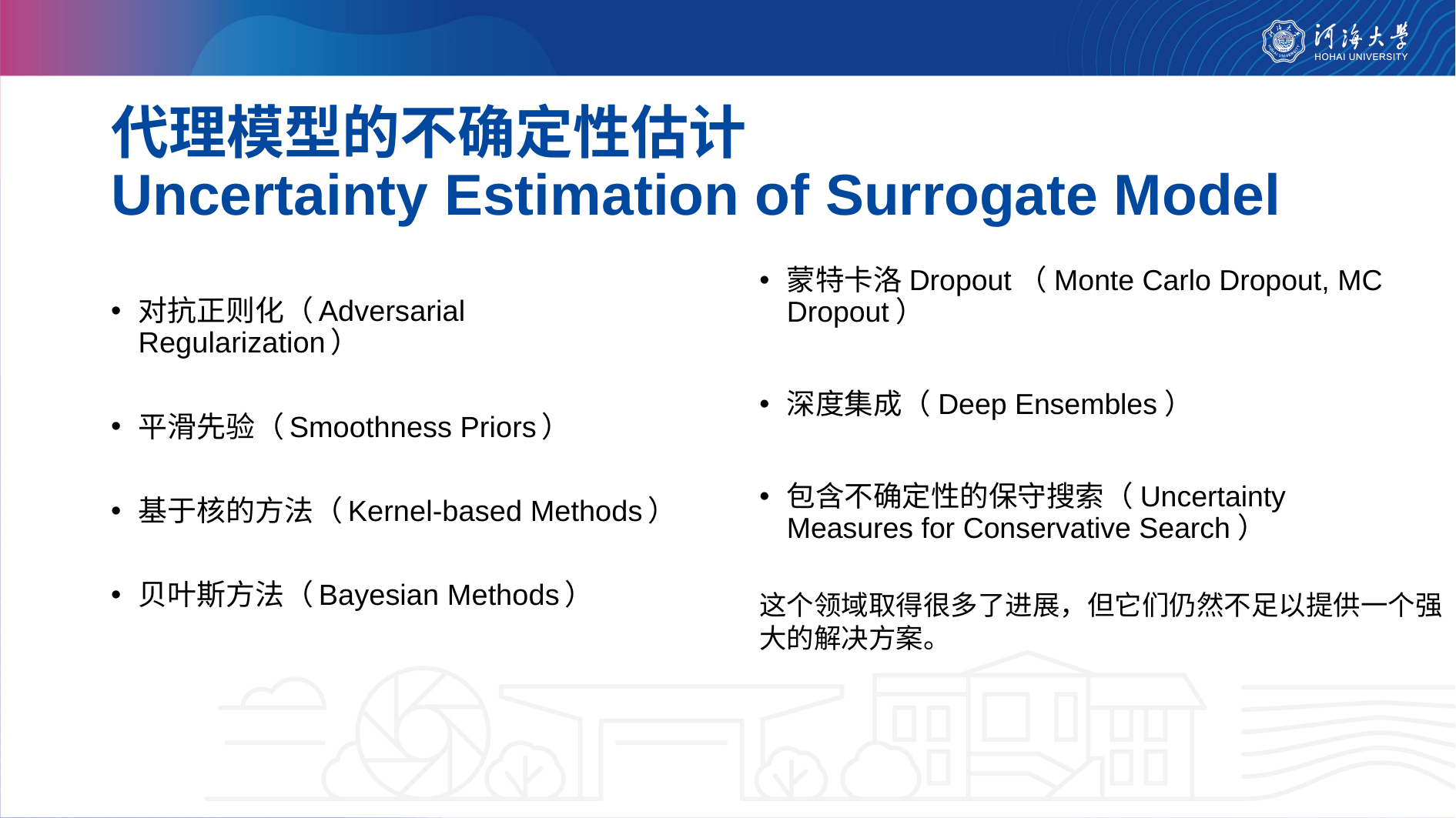

代理模型的不确定性估计
Uncertainty Estimation of Surrogate Model
蒙特卡洛Dropout（Monte Carlo Dropout, MC Dropout）

深度集成（Deep Ensembles）

包含不确定性的保守搜索（Uncertainty Measures for Conservative Search）
对抗正则化（Adversarial Regularization）

平滑先验（Smoothness Priors）

基于核的方法（Kernel-based Methods）

贝叶斯方法（Bayesian Methods）
这个领域取得很多了进展，但它们仍然不足以提供一个强大的解决方案。